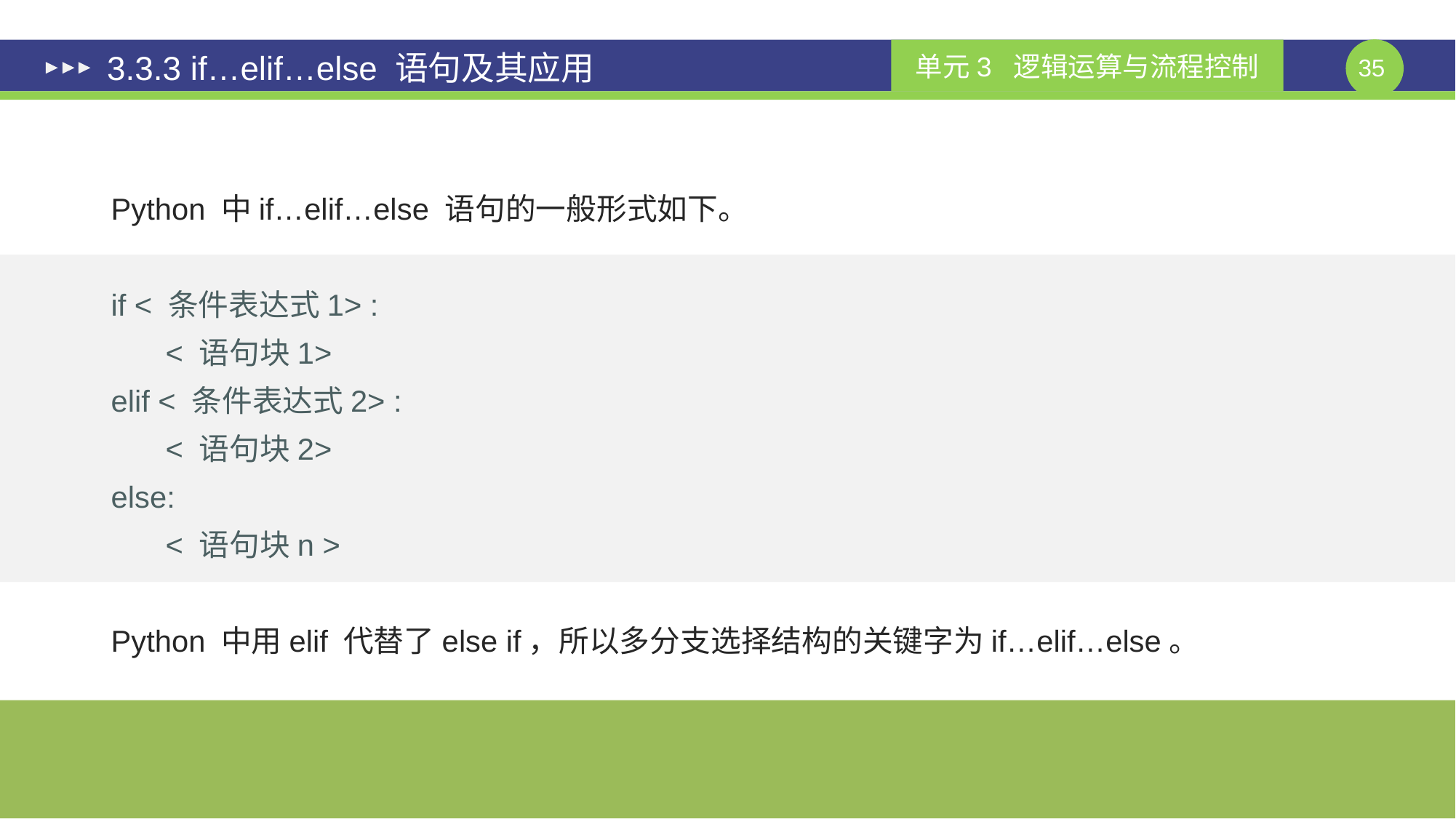

# 3.3.3 if…elif…else 语句及其应用
Python 中if…elif…else 语句的一般形式如下。

if < 条件表达式1> :
	< 语句块1>
elif < 条件表达式2> :
	< 语句块2>
else:
	< 语句块n >

Python 中用elif 代替了else if，所以多分支选择结构的关键字为if…elif…else。